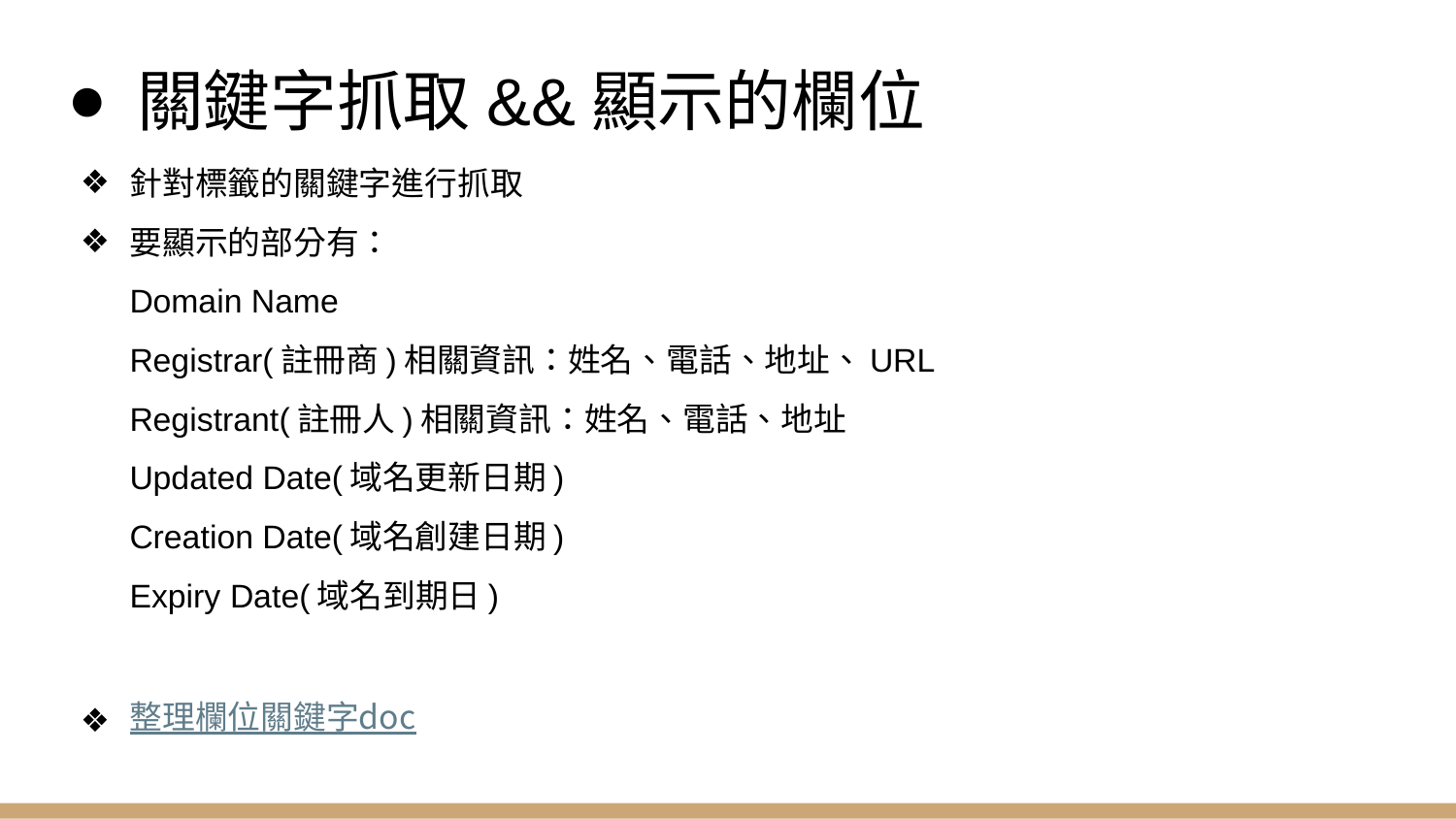

# 關鍵字抓取&&顯示的欄位
針對標籤的關鍵字進行抓取
要顯示的部分有：
Domain Name
Registrar(註冊商)相關資訊：姓名、電話、地址、URL
Registrant(註冊人)相關資訊：姓名、電話、地址
Updated Date(域名更新日期)
Creation Date(域名創建日期)
Expiry Date(域名到期日)
整理欄位關鍵字doc